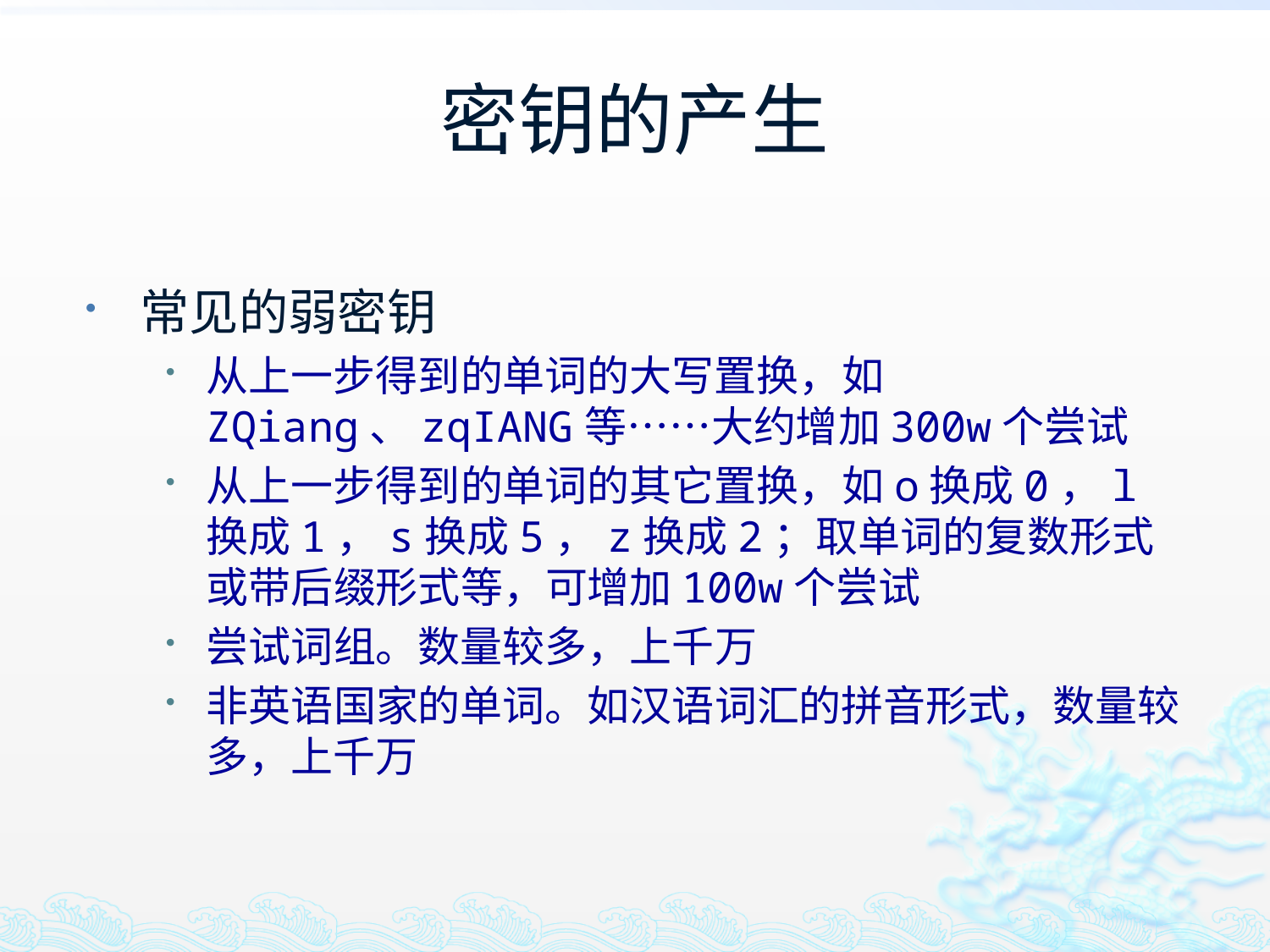

# 密钥的产生
常见的弱密钥
从上一步得到的单词的大写置换，如ZQiang、zqIANG等……大约增加300w个尝试
从上一步得到的单词的其它置换，如o换成0，l换成1，s换成5，z换成2；取单词的复数形式或带后缀形式等，可增加100w个尝试
尝试词组。数量较多，上千万
非英语国家的单词。如汉语词汇的拼音形式，数量较多，上千万